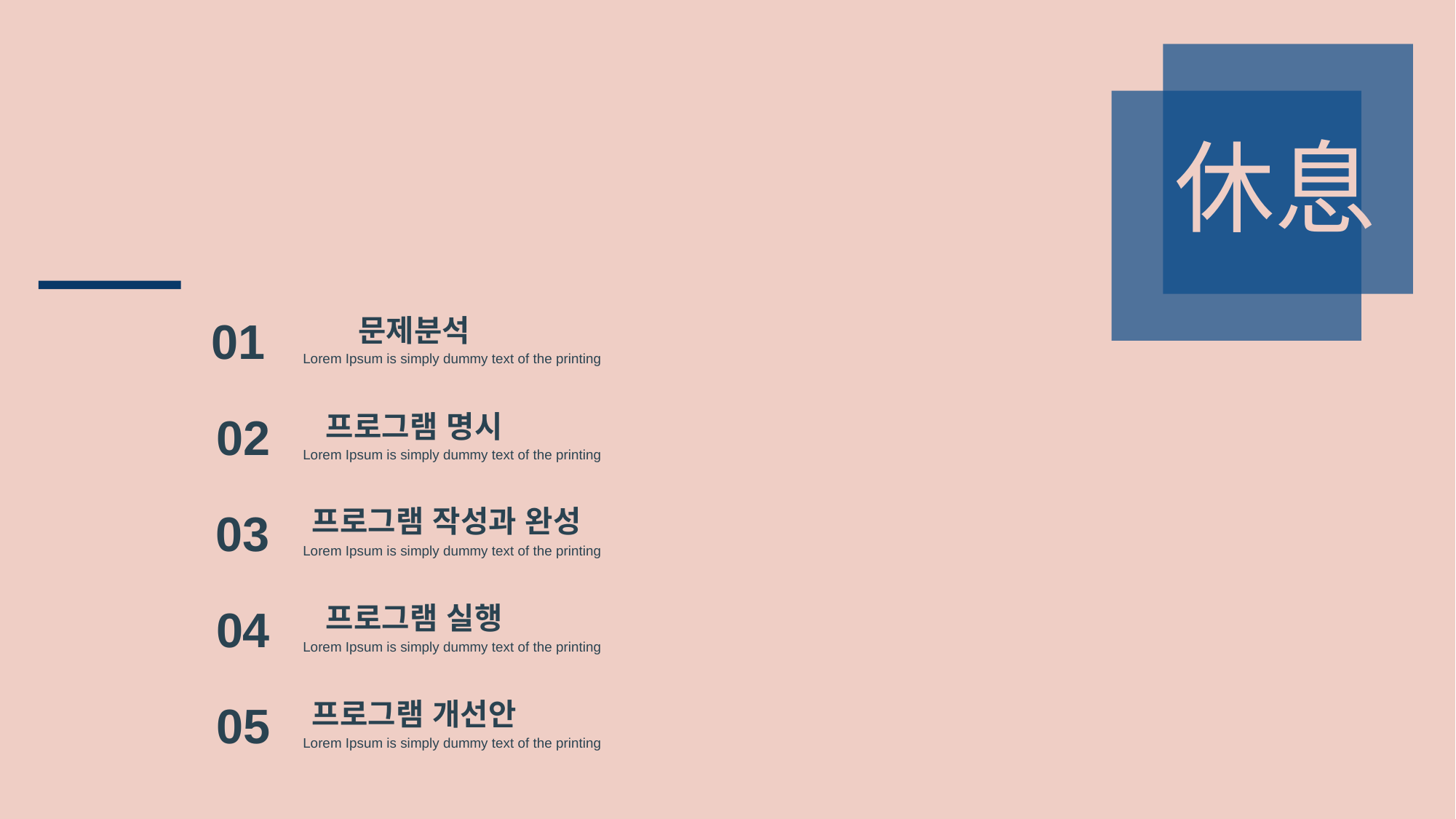

休息

01
문제분석
Lorem Ipsum is simply dummy text of the printing
02
프로그램 명시
Lorem Ipsum is simply dummy text of the printing
프로그램 작성과 완성
03
Lorem Ipsum is simply dummy text of the printing
04
프로그램 실행
Lorem Ipsum is simply dummy text of the printing
05
프로그램 개선안
Lorem Ipsum is simply dummy text of the printing